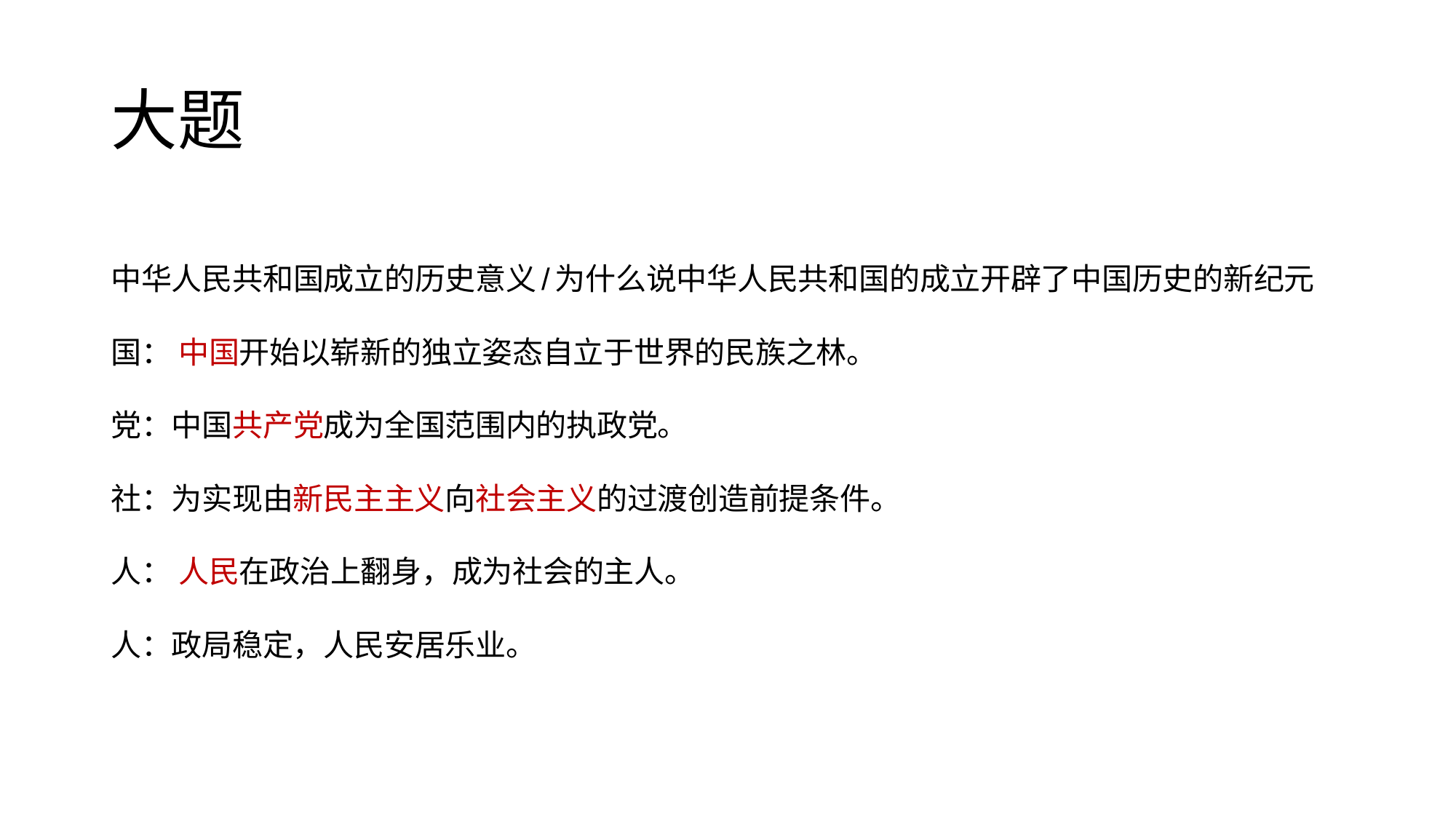

# 大题
中华人民共和国成立的历史意义/为什么说中华人民共和国的成立开辟了中国历史的新纪元
国： 中国开始以崭新的独立姿态自立于世界的民族之林。
党：中国共产党成为全国范围内的执政党。
社：为实现由新民主主义向社会主义的过渡创造前提条件。
人： 人民在政治上翻身，成为社会的主人。
人：政局稳定，人民安居乐业。